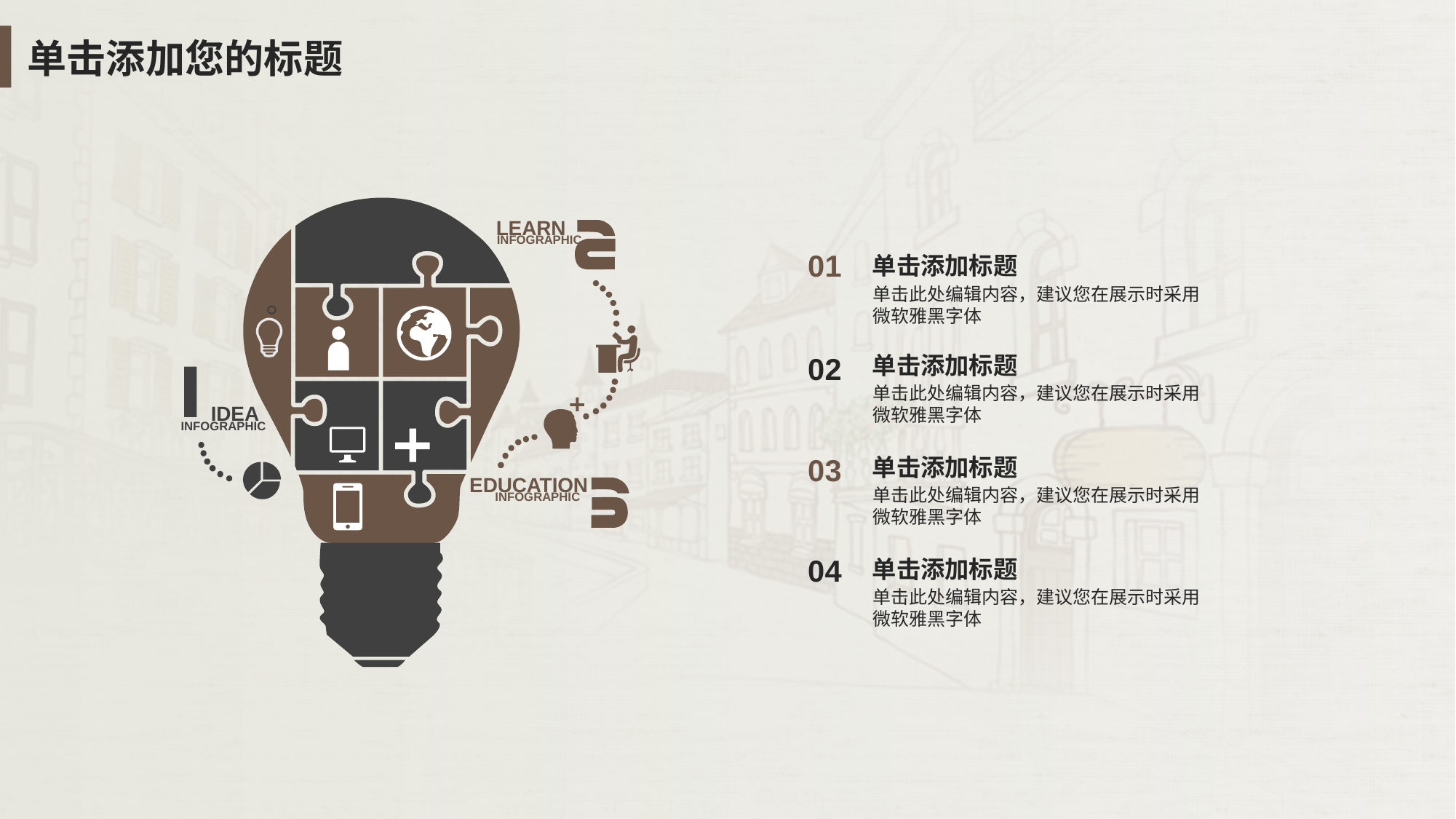

单击添加您的标题

LEARN

INFOGRAPHIC

01
单击添加标题

单击此处编辑内容，建议您在展示时采用微软雅黑字体

02

单击添加标题

单击此处编辑内容，建议您在展示时采用微软雅黑字体

IDEA

INFOGRAPHIC

03
单击添加标题

EDUCATION

单击此处编辑内容，建议您在展示时采用微软雅黑字体

INFOGRAPHIC

04
单击添加标题
单击此处编辑内容，建议您在展示时采用微软雅黑字体